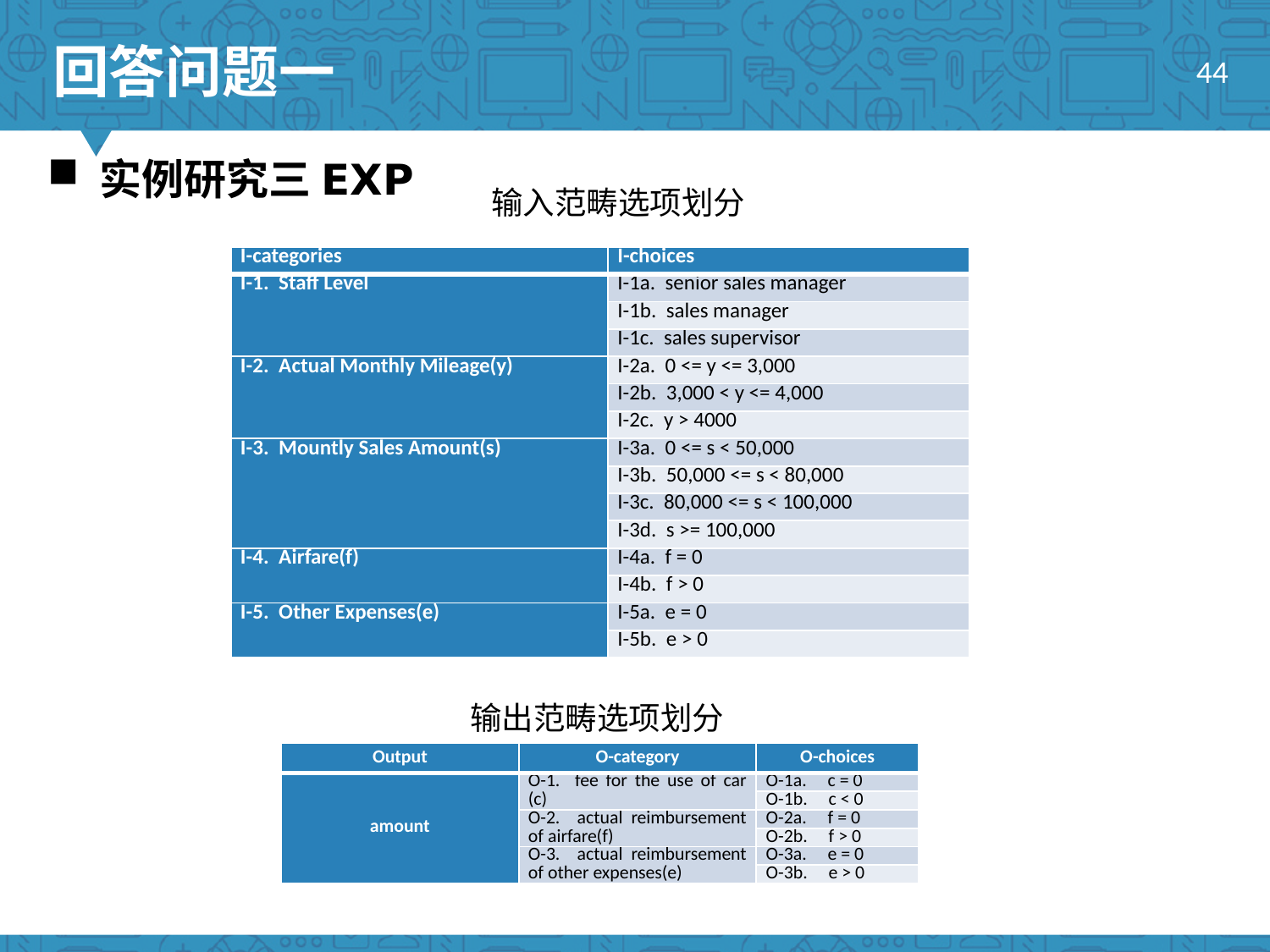

回答问题一
44
 实例研究三EXP
输入范畴选项划分
| I-categories | I-choices |
| --- | --- |
| I-1. Staff Level | I-1a. senior sales manager |
|  | I-1b. sales manager |
|  | I-1c. sales supervisor |
| I-2. Actual Monthly Mileage(y) | I-2a. 0 <= y <= 3,000 |
|  | I-2b. 3,000 < y <= 4,000 |
|  | I-2c. y > 4000 |
| I-3. Mountly Sales Amount(s) | I-3a. 0 <= s < 50,000 |
|  | I-3b. 50,000 <= s < 80,000 |
|  | I-3c. 80,000 <= s < 100,000 |
|  | I-3d. s >= 100,000 |
| I-4. Airfare(f) | I-4a. f = 0 |
|  | I-4b. f > 0 |
| I-5. Other Expenses(e) | I-5a. e = 0 |
|  | I-5b. e > 0 |
输出范畴选项划分
| Output | O-category | O-choices |
| --- | --- | --- |
| amount | O-1. fee for the use of car (c) | O-1a. c = 0 |
|  |  | O-1b. c < 0 |
|  | O-2. actual reimbursement of airfare(f) | O-2a. f = 0 |
|  |  | O-2b. f > 0 |
|  | O-3. actual reimbursement of other expenses(e) | O-3a. e = 0 |
|  |  | O-3b. e > 0 |